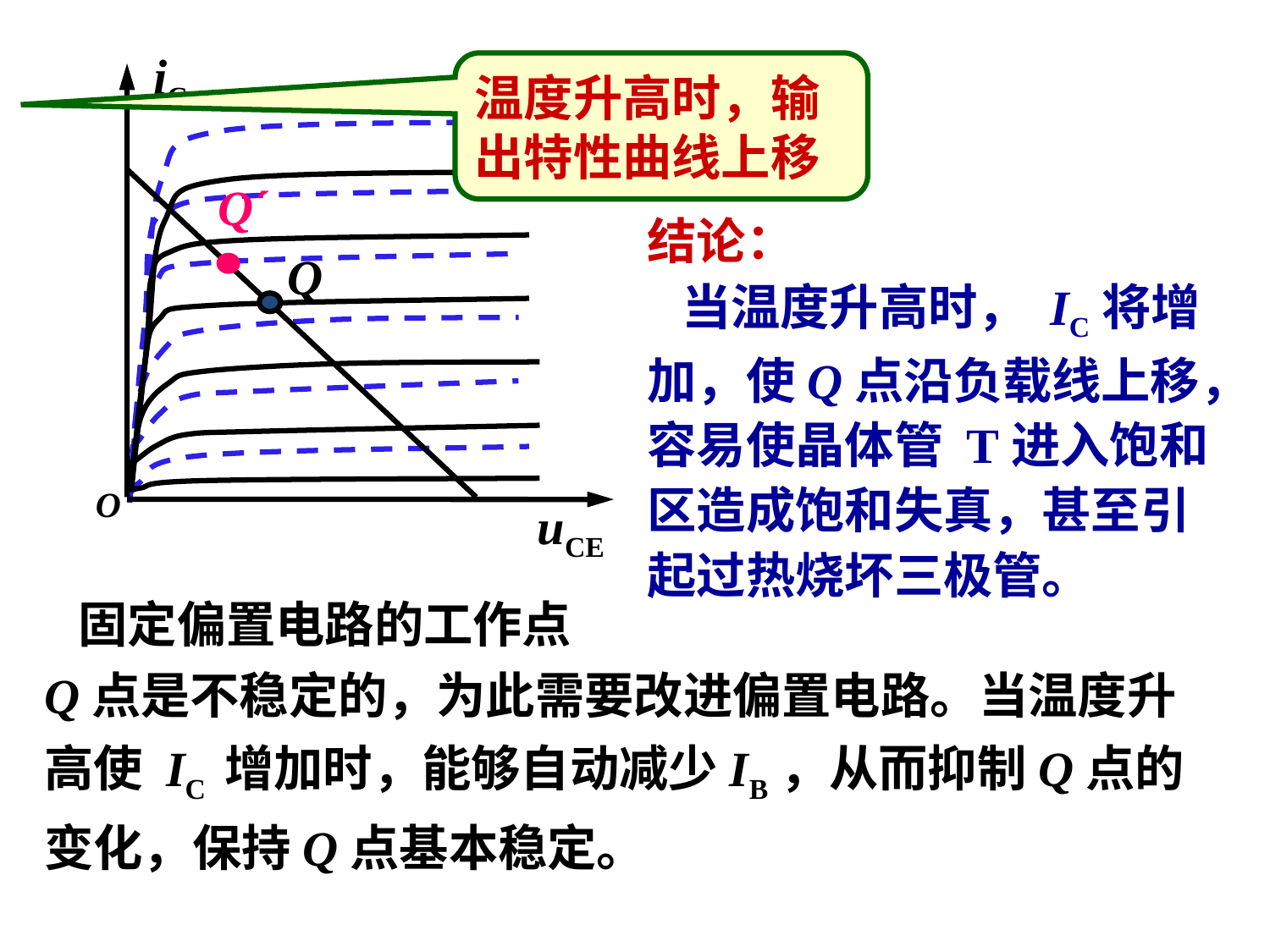

iC
温度升高时，输出特性曲线上移

Q´

结论：
  当温度升高时， IC将增加，使Q点沿负载线上移，容易使晶体管 T进入饱和区造成饱和失真，甚至引起过热烧坏三极管。

Q

O

uCE

  固定偏置电路的工作点
Q点是不稳定的，为此需要改进偏置电路。当温度升高使 IC 增加时，能够自动减少IB，从而抑制Q点的变化，保持Q点基本稳定。